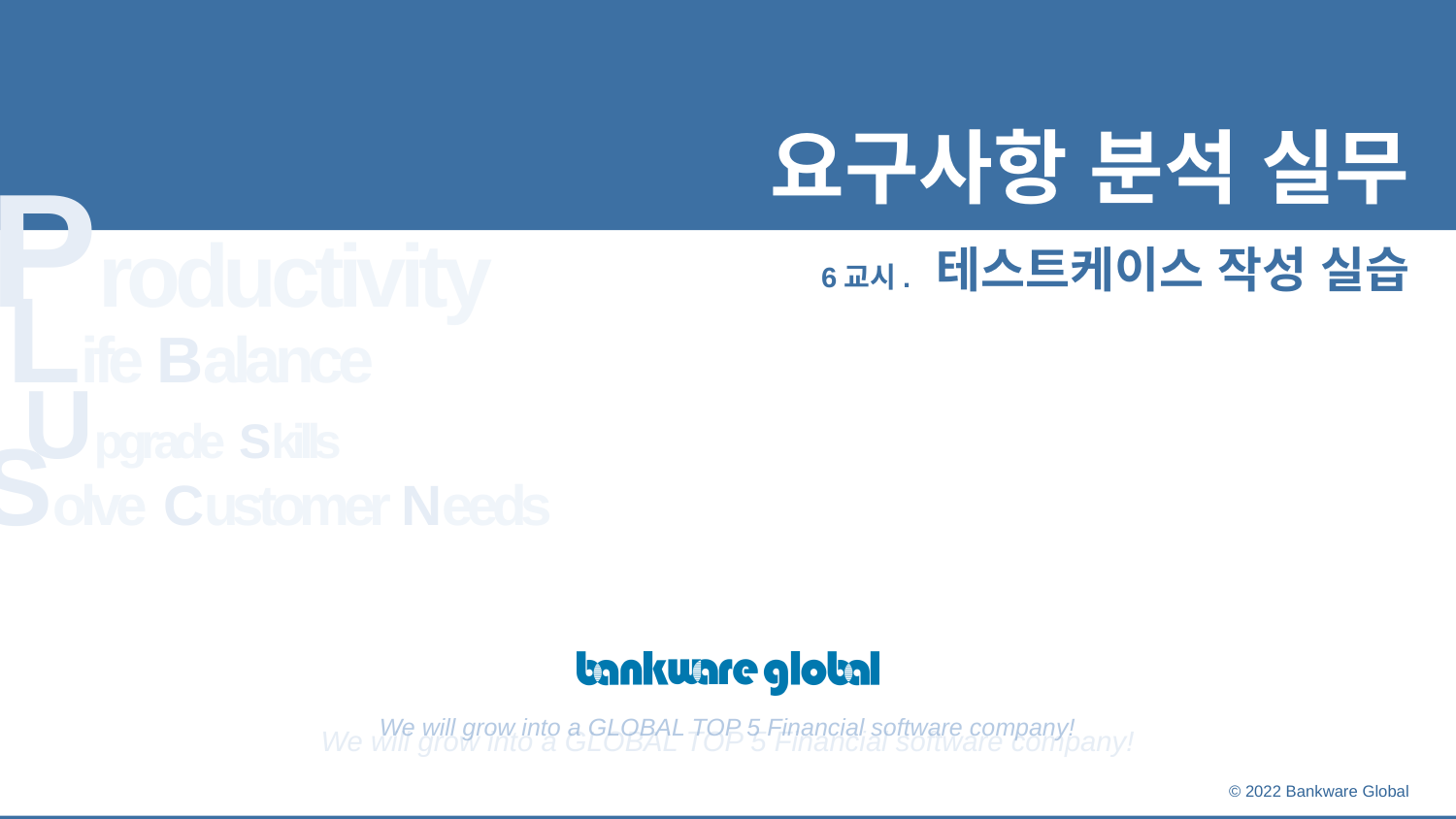

# 요구사항 분석 실무
6교시. 테스트케이스 작성 실습